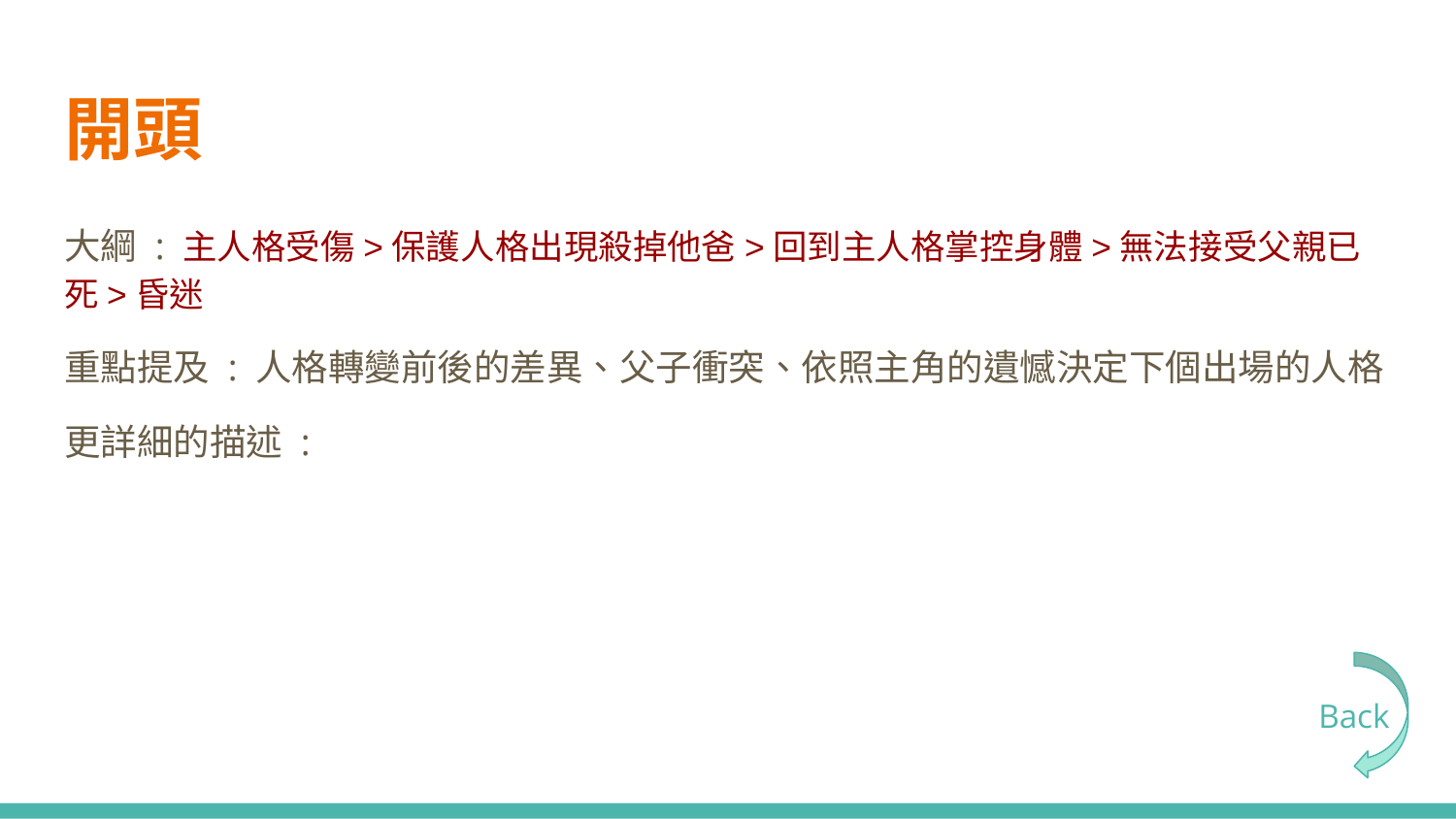

# 開頭
大綱 : 主人格受傷>保護人格出現殺掉他爸>回到主人格掌控身體>無法接受父親已死>昏迷
重點提及 : 人格轉變前後的差異、父子衝突、依照主角的遺憾決定下個出場的人格
更詳細的描述 :

Back